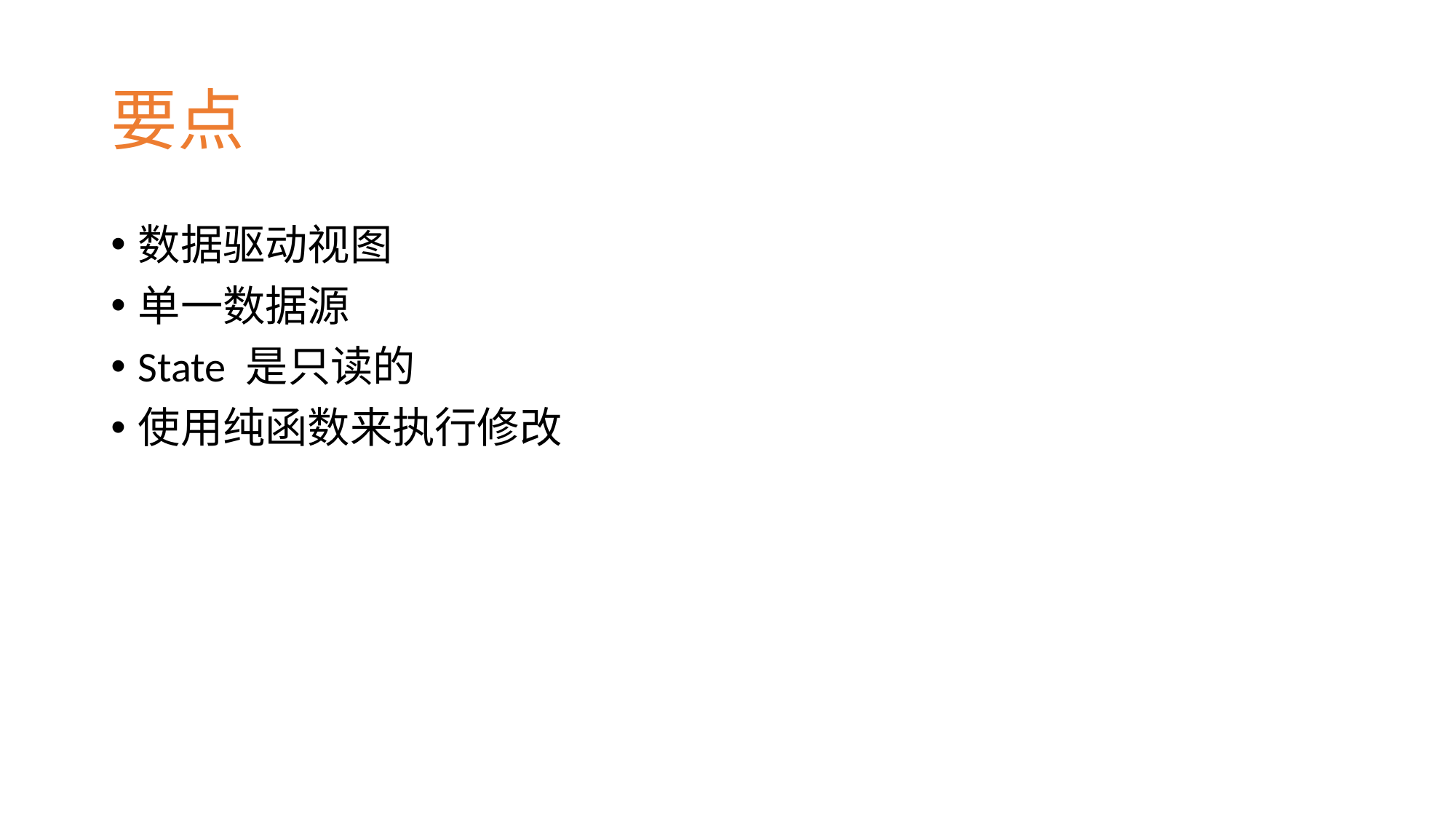

# 要点
数据驱动视图
单一数据源
State 是只读的
使用纯函数来执行修改